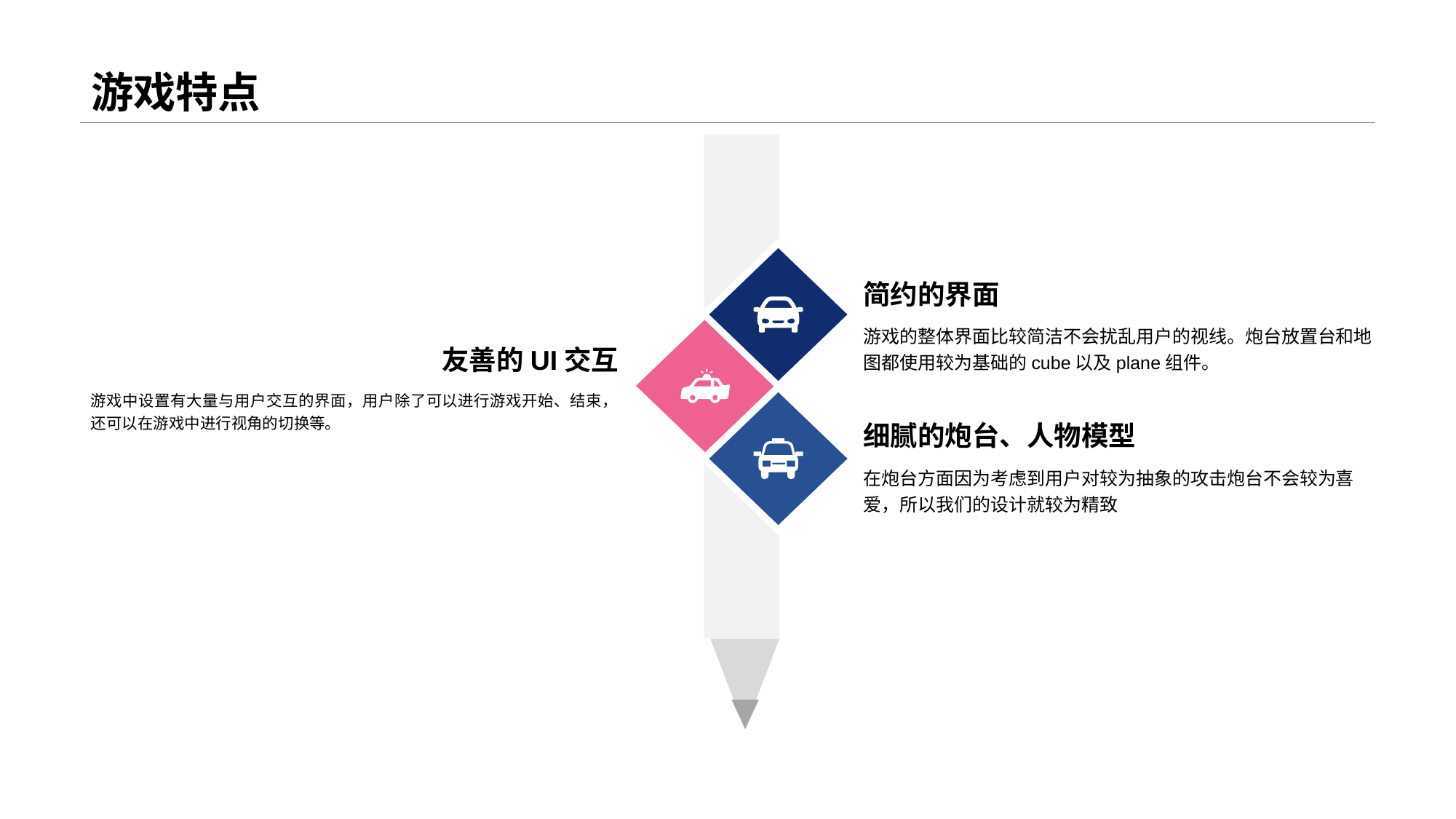

# 游戏特点

简约的界面
游戏的整体界面比较简洁不会扰乱用户的视线。炮台放置台和地图都使用较为基础的cube以及plane组件。

友善的UI交互
游戏中设置有大量与用户交互的界面，用户除了可以进行游戏开始、结束，还可以在游戏中进行视角的切换等。

细腻的炮台、人物模型
在炮台方面因为考虑到用户对较为抽象的攻击炮台不会较为喜爱，所以我们的设计就较为精致